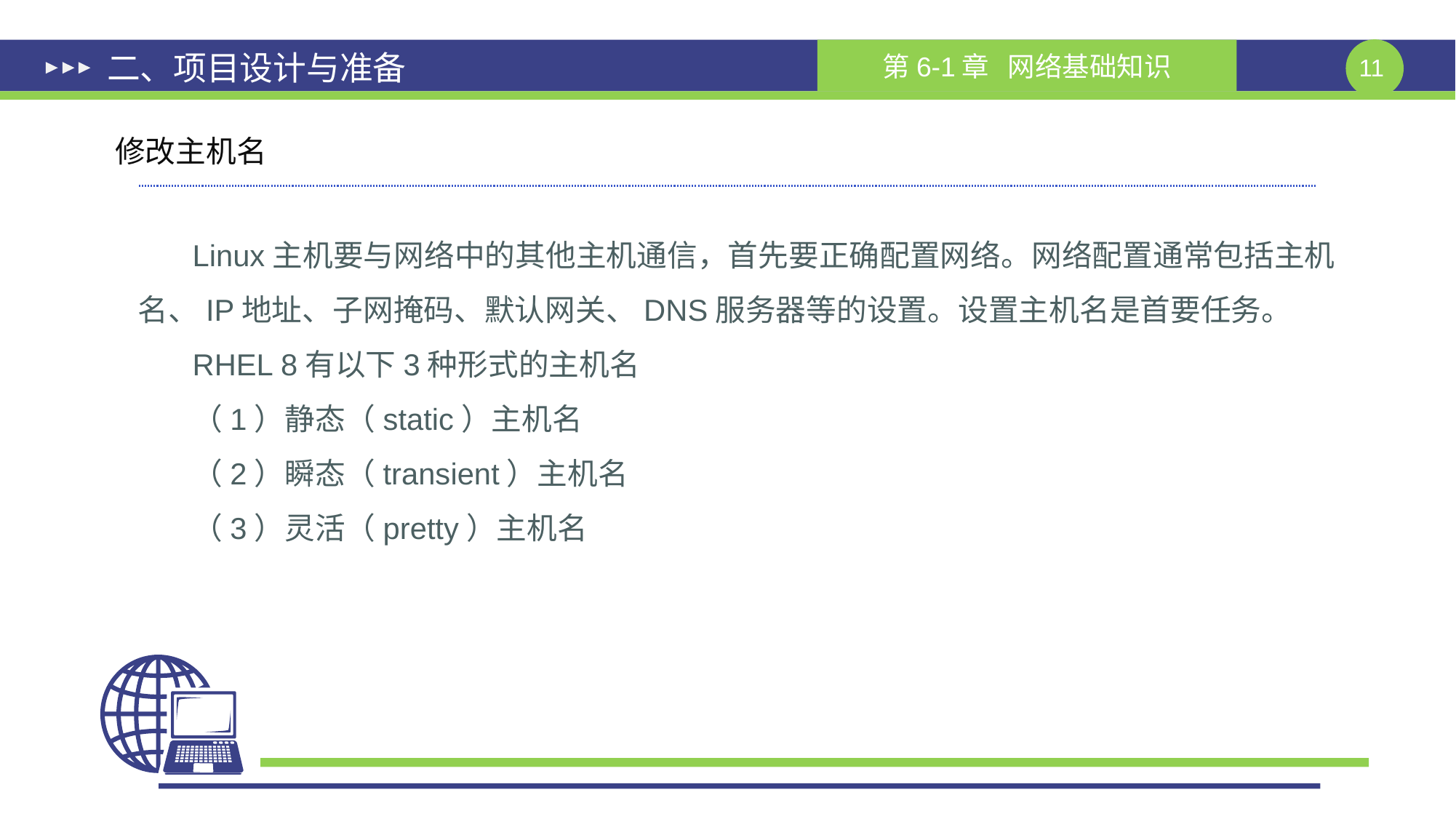

# 二、项目设计与准备
修改主机名

Linux主机要与网络中的其他主机通信，首先要正确配置网络。网络配置通常包括主机名、IP地址、子网掩码、默认网关、DNS服务器等的设置。设置主机名是首要任务。
RHEL 8有以下3种形式的主机名
（1）静态（static）主机名
（2）瞬态（transient）主机名
（3）灵活（pretty）主机名